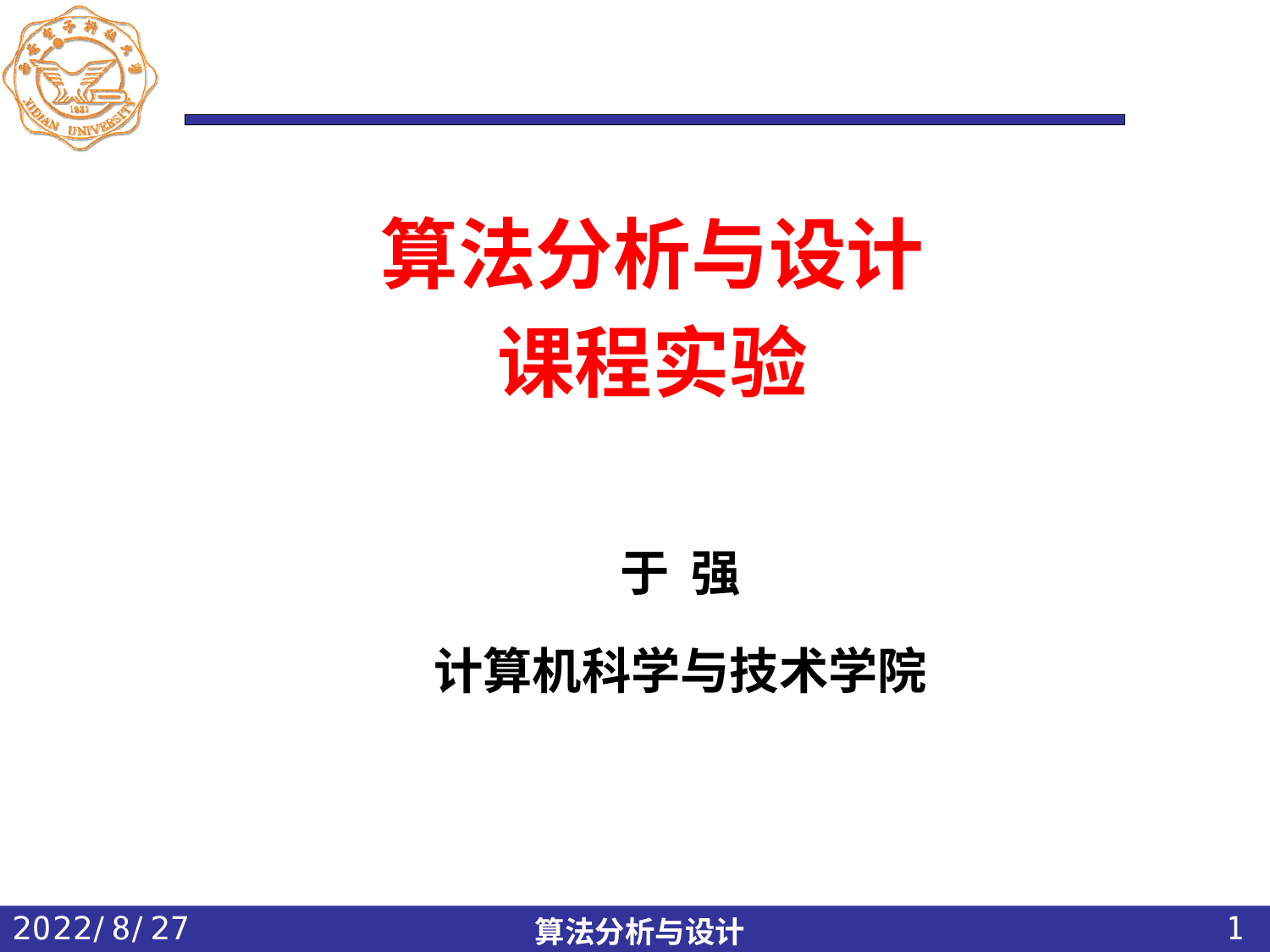

算法分析与设计
课程实验
于  强
 计算机科学与技术学院
2022/8/27
1